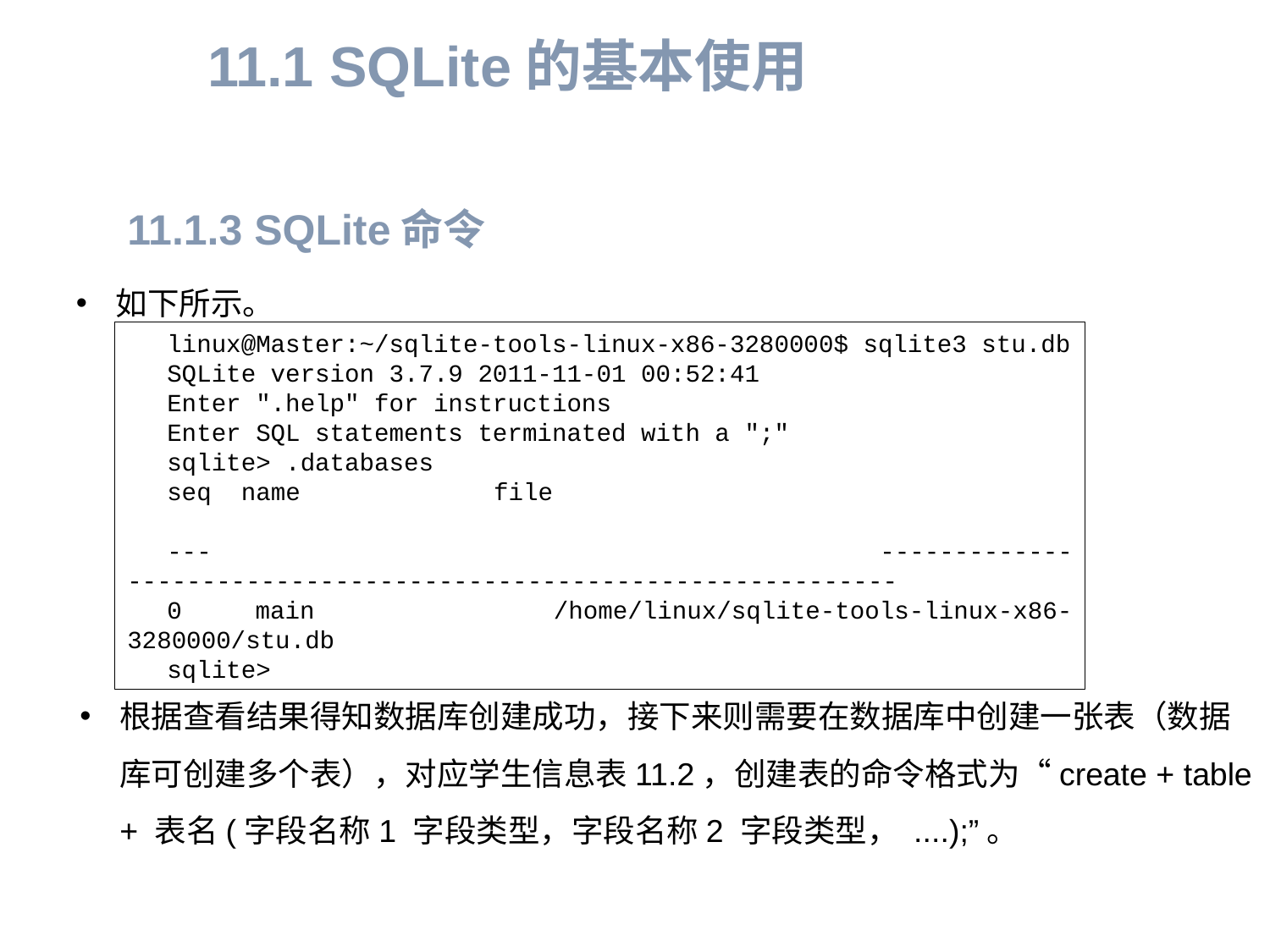

11.1 SQLite的基本使用
11.1.3 SQLite命令
如下所示。
linux@Master:~/sqlite-tools-linux-x86-3280000$ sqlite3 stu.db
SQLite version 3.7.9 2011-11-01 00:52:41
Enter ".help" for instructions
Enter SQL statements terminated with a ";"
sqlite> .databases
seq  name             file
---  ------------- ----------------------------------------------------
0    main             /home/linux/sqlite-tools-linux-x86-3280000/stu.db
sqlite>
根据查看结果得知数据库创建成功，接下来则需要在数据库中创建一张表（数据库可创建多个表），对应学生信息表11.2，创建表的命令格式为“create + table + 表名(字段名称1 字段类型，字段名称2 字段类型， ....);”。